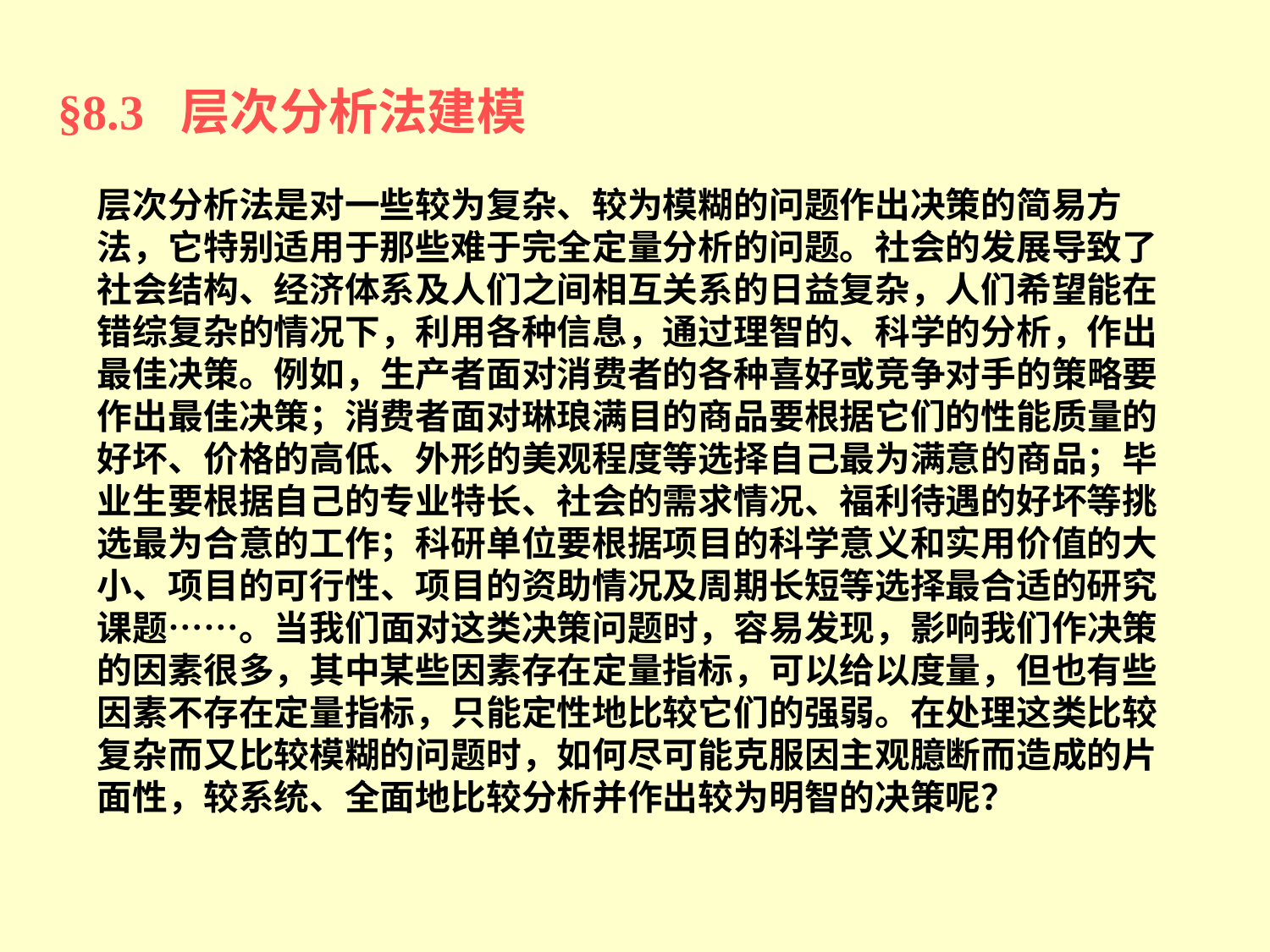

§8.3  层次分析法建模
层次分析法是对一些较为复杂、较为模糊的问题作出决策的简易方法，它特别适用于那些难于完全定量分析的问题。社会的发展导致了社会结构、经济体系及人们之间相互关系的日益复杂，人们希望能在错综复杂的情况下，利用各种信息，通过理智的、科学的分析，作出最佳决策。例如，生产者面对消费者的各种喜好或竞争对手的策略要作出最佳决策；消费者面对琳琅满目的商品要根据它们的性能质量的好坏、价格的高低、外形的美观程度等选择自己最为满意的商品；毕业生要根据自己的专业特长、社会的需求情况、福利待遇的好坏等挑选最为合意的工作；科研单位要根据项目的科学意义和实用价值的大小、项目的可行性、项目的资助情况及周期长短等选择最合适的研究课题……。当我们面对这类决策问题时，容易发现，影响我们作决策的因素很多，其中某些因素存在定量指标，可以给以度量，但也有些因素不存在定量指标，只能定性地比较它们的强弱。在处理这类比较复杂而又比较模糊的问题时，如何尽可能克服因主观臆断而造成的片面性，较系统、全面地比较分析并作出较为明智的决策呢？